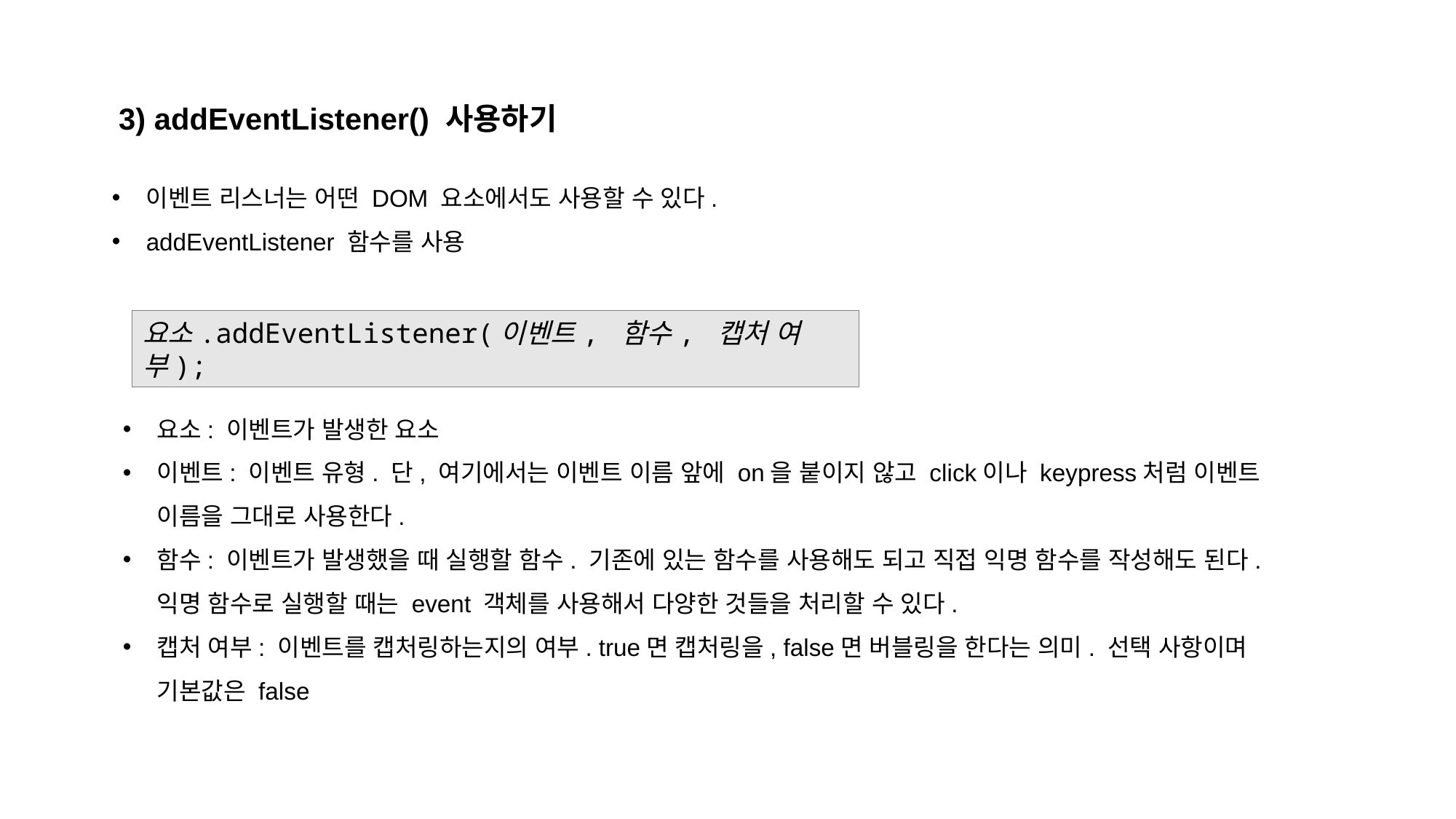

3) addEventListener() 사용하기
이벤트 리스너는 어떤 DOM 요소에서도 사용할 수 있다.
addEventListener 함수를 사용
요소.addEventListener(이벤트, 함수, 캡처 여부);
요소: 이벤트가 발생한 요소
이벤트: 이벤트 유형. 단, 여기에서는 이벤트 이름 앞에 on을 붙이지 않고 click이나 keypress처럼 이벤트 이름을 그대로 사용한다.
함수: 이벤트가 발생했을 때 실행할 함수. 기존에 있는 함수를 사용해도 되고 직접 익명 함수를 작성해도 된다. 익명 함수로 실행할 때는 event 객체를 사용해서 다양한 것들을 처리할 수 있다.
캡처 여부: 이벤트를 캡처링하는지의 여부. true면 캡처링을, false면 버블링을 한다는 의미. 선택 사항이며 기본값은 false